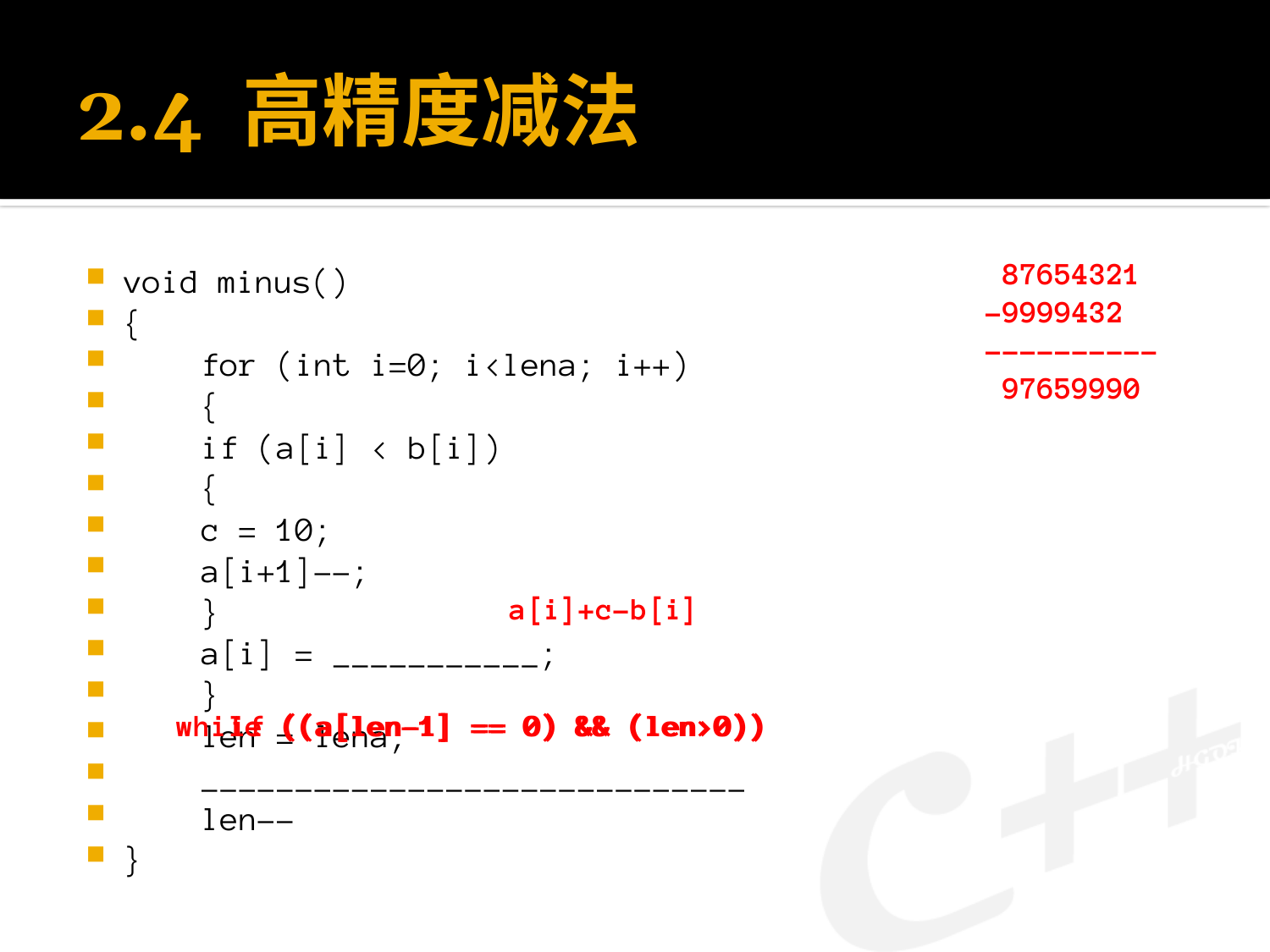

# 2.4 高精度减法
void minus()
{
	for (int i=0; i<lena; i++)
	{
		if (a[i] < b[i])
		{
			c = 10;
			a[i+1]--;
		}
		a[i] = ___________;
	}
	len = lena;
	_____________________________
		len--
}
 87654321
-9999432
----------
 97659990
a[i]+c-b[i]
if ((a[len-1] == 0) && (len>0))
while ((a[len-1] == 0) && (len>0))